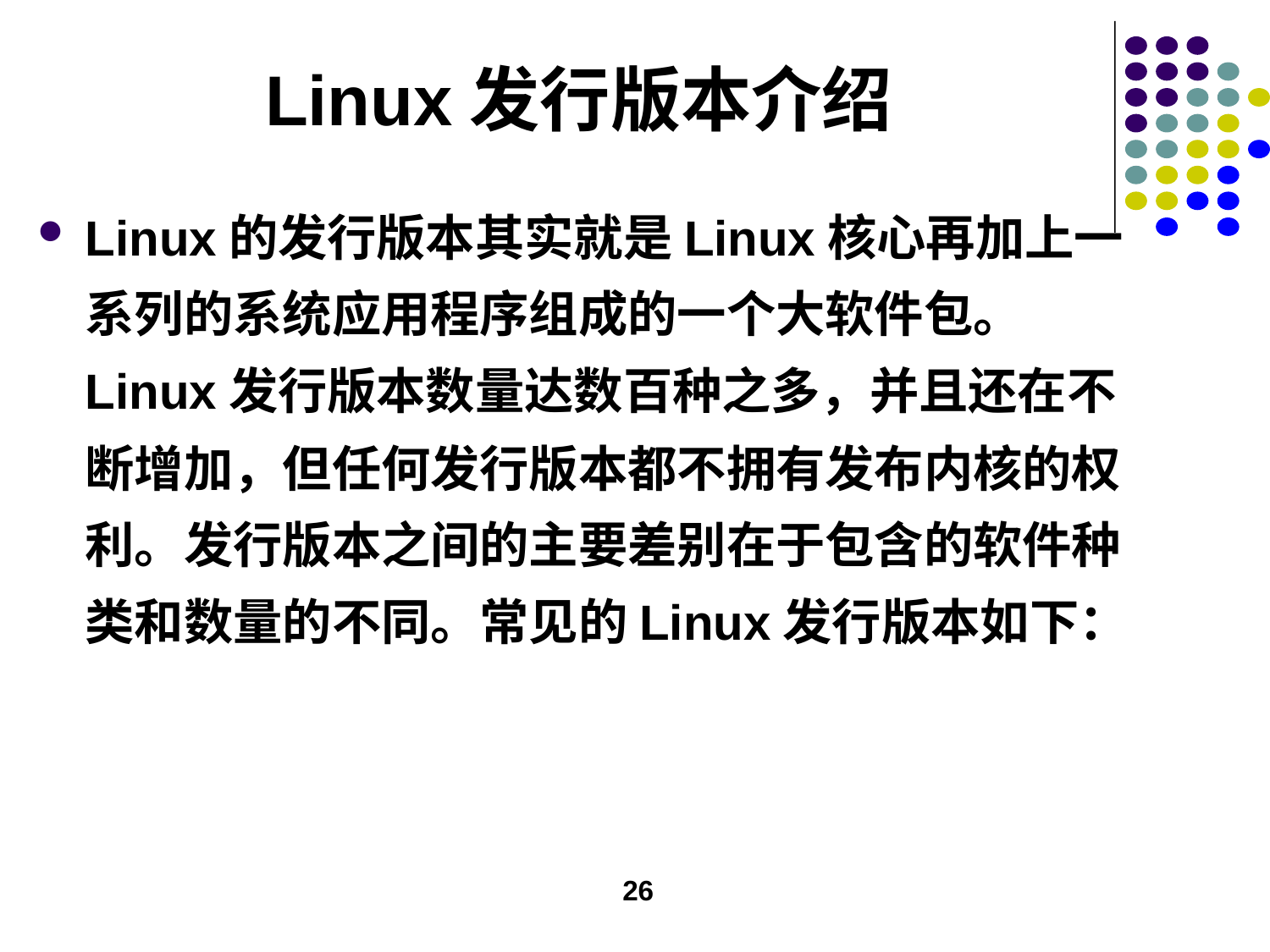

# Linux发行版本介绍
Linux的发行版本其实就是Linux核心再加上一系列的系统应用程序组成的一个大软件包。
Linux发行版本数量达数百种之多，并且还在不断增加，但任何发行版本都不拥有发布内核的权利。发行版本之间的主要差别在于包含的软件种类和数量的不同。常见的Linux发行版本如下：
26